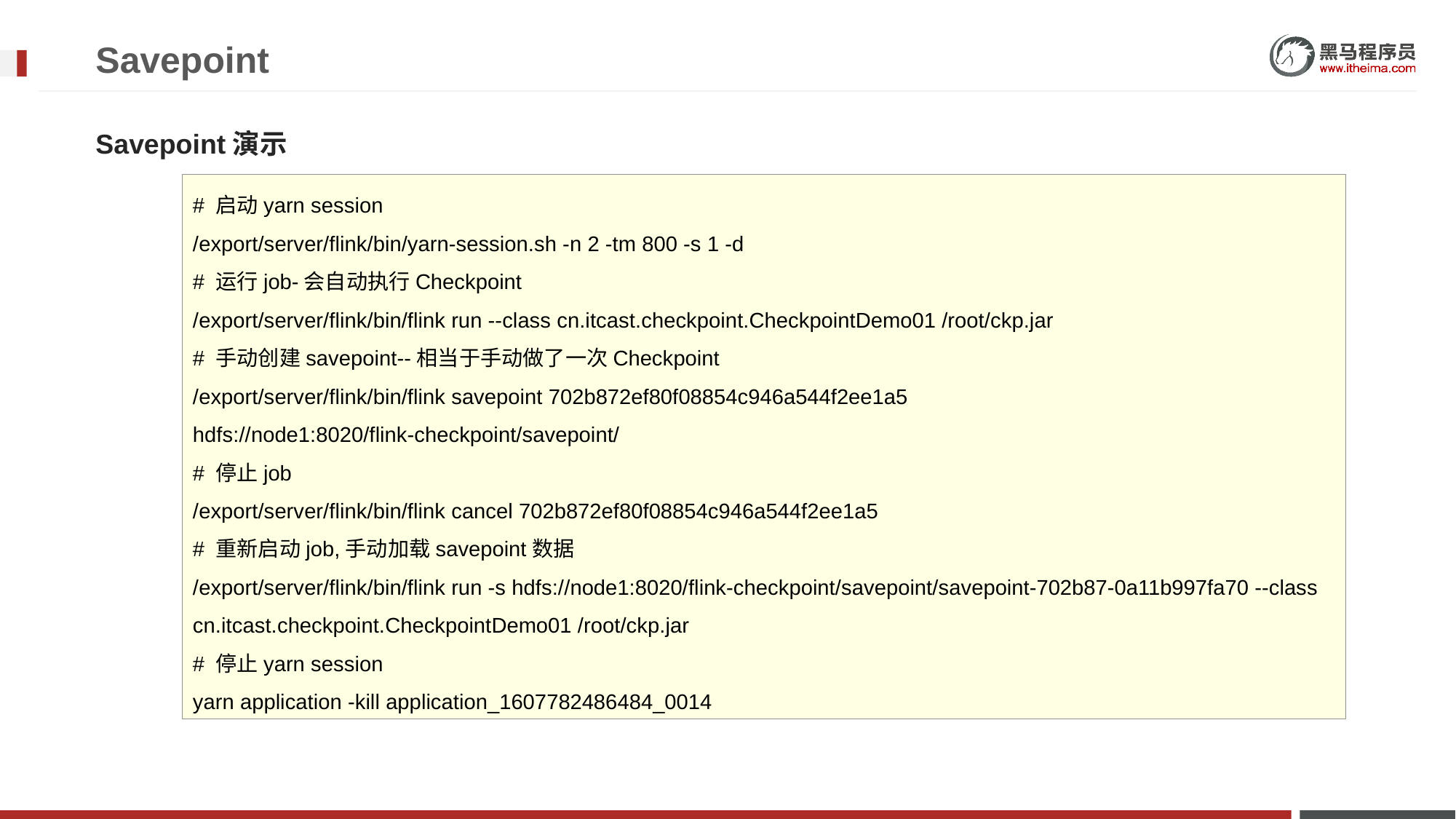

# Savepoint
Savepoint演示
# 启动yarn session
/export/server/flink/bin/yarn-session.sh -n 2 -tm 800 -s 1 -d
# 运行job-会自动执行Checkpoint
/export/server/flink/bin/flink run --class cn.itcast.checkpoint.CheckpointDemo01 /root/ckp.jar
# 手动创建savepoint--相当于手动做了一次Checkpoint
/export/server/flink/bin/flink savepoint 702b872ef80f08854c946a544f2ee1a5 hdfs://node1:8020/flink-checkpoint/savepoint/
# 停止job
/export/server/flink/bin/flink cancel 702b872ef80f08854c946a544f2ee1a5
# 重新启动job,手动加载savepoint数据
/export/server/flink/bin/flink run -s hdfs://node1:8020/flink-checkpoint/savepoint/savepoint-702b87-0a11b997fa70 --class cn.itcast.checkpoint.CheckpointDemo01 /root/ckp.jar
# 停止yarn session
yarn application -kill application_1607782486484_0014